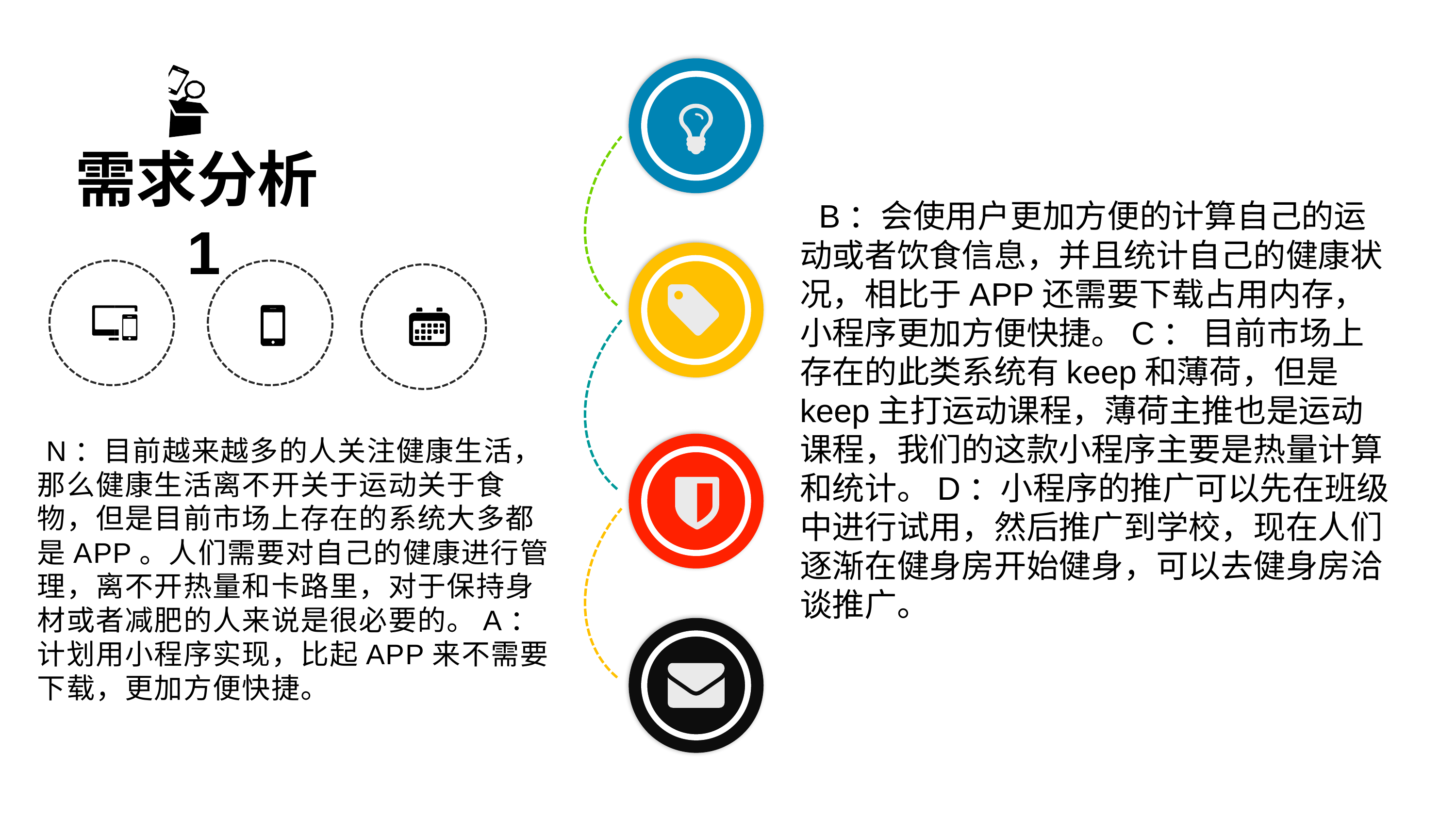

需求分析1

  B：会使用户更加方便的计算自己的运动或者饮食信息，并且统计自己的健康状况，相比于APP还需要下载占用内存，小程序更加方便快捷。C： 目前市场上存在的此类系统有keep和薄荷，但是keep主打运动课程，薄荷主推也是运动课程，我们的这款小程序主要是热量计算和统计。D：小程序的推广可以先在班级中进行试用，然后推广到学校，现在人们逐渐在健身房开始健身，可以去健身房洽谈推广。

 N：目前越来越多的人关注健康生活，那么健康生活离不开关于运动关于食物，但是目前市场上存在的系统大多都是APP。人们需要对自己的健康进行管理，离不开热量和卡路里，对于保持身材或者减肥的人来说是很必要的。A：计划用小程序实现，比起APP来不需要下载，更加方便快捷。